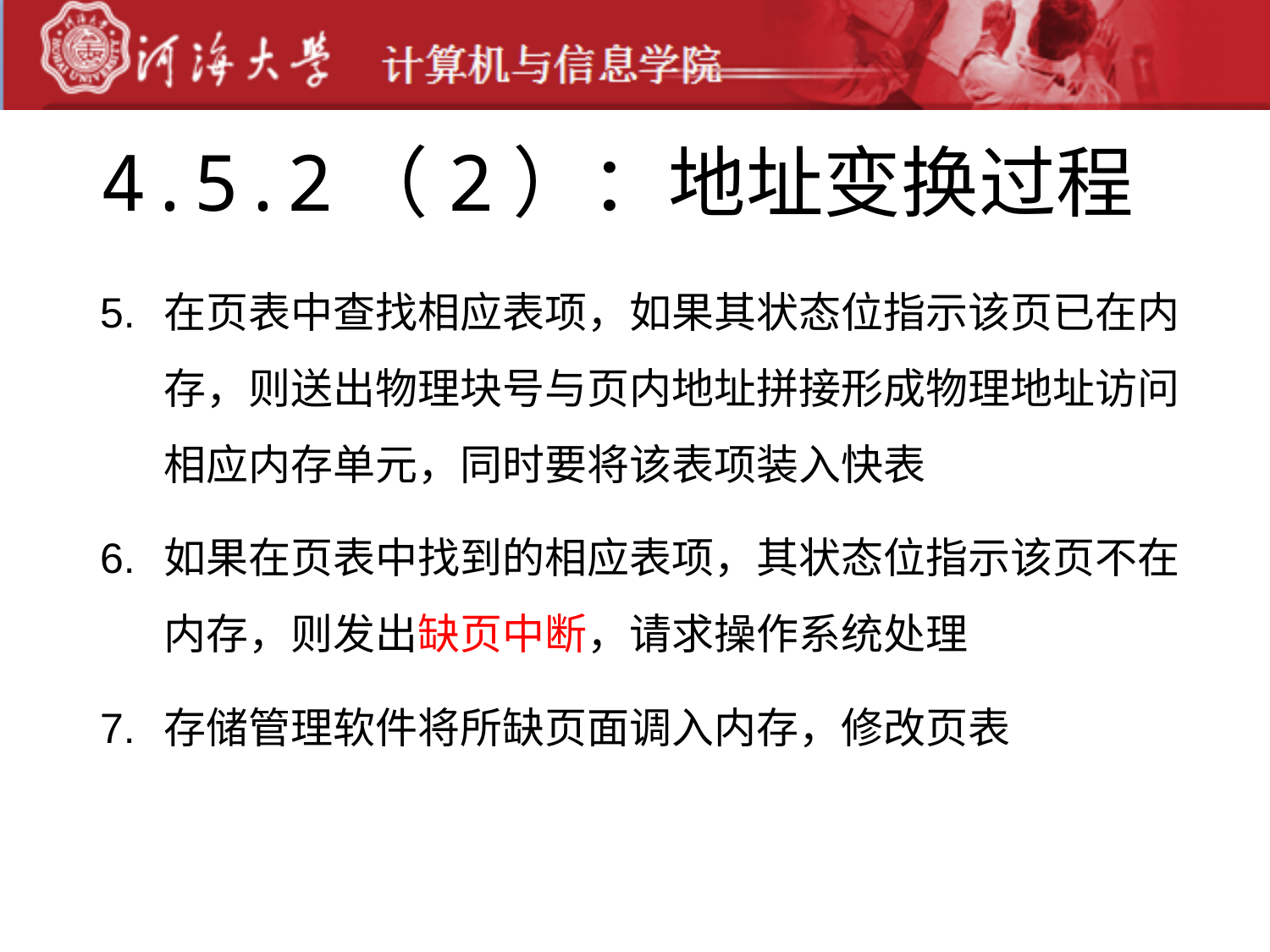

# 4.5.2（2）：地址变换过程
在页表中查找相应表项，如果其状态位指示该页已在内存，则送出物理块号与页内地址拼接形成物理地址访问相应内存单元，同时要将该表项装入快表
如果在页表中找到的相应表项，其状态位指示该页不在内存，则发出缺页中断，请求操作系统处理
存储管理软件将所缺页面调入内存，修改页表